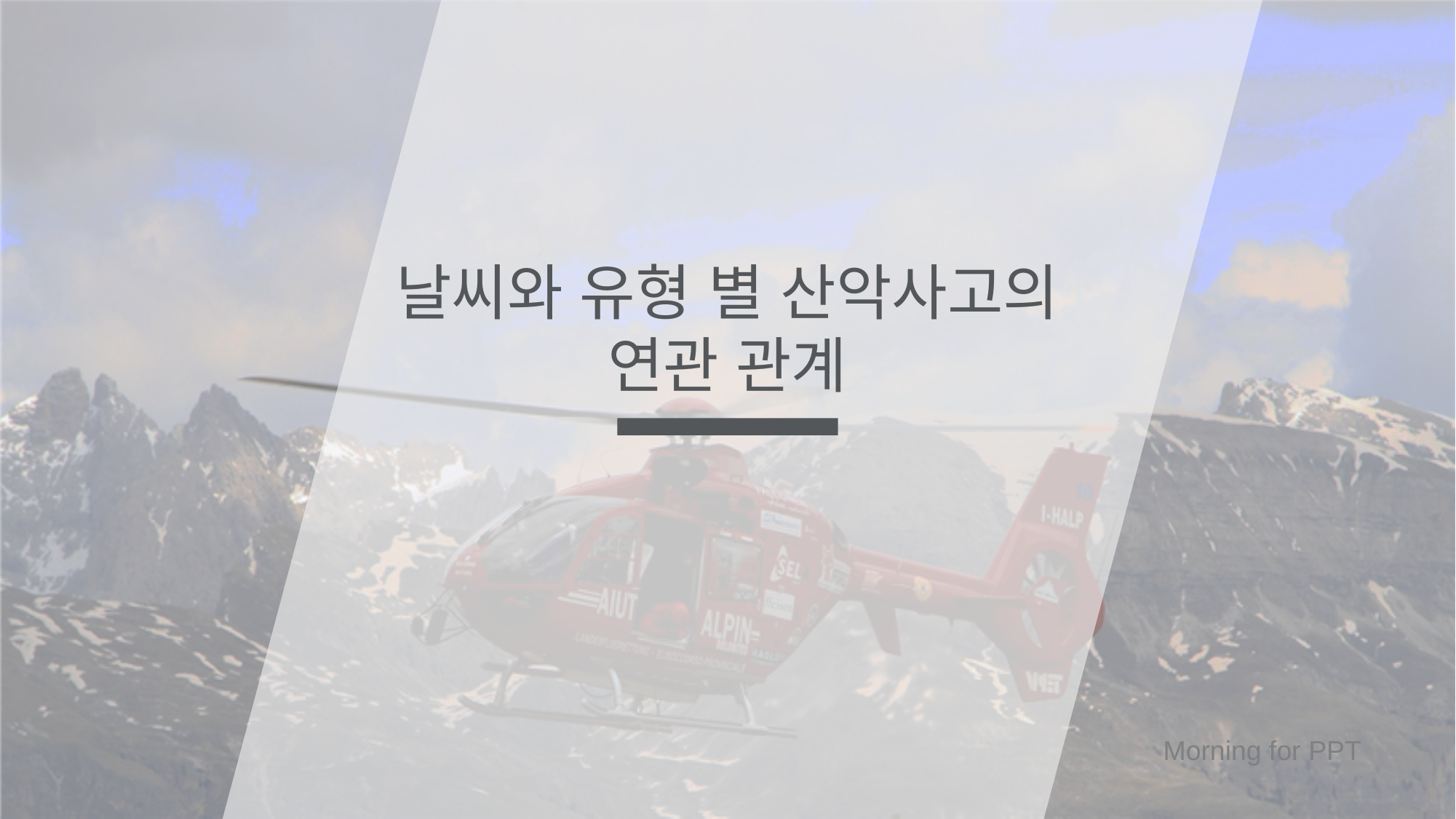

날씨와 유형 별 산악사고의
연관 관계

Morning for PPT